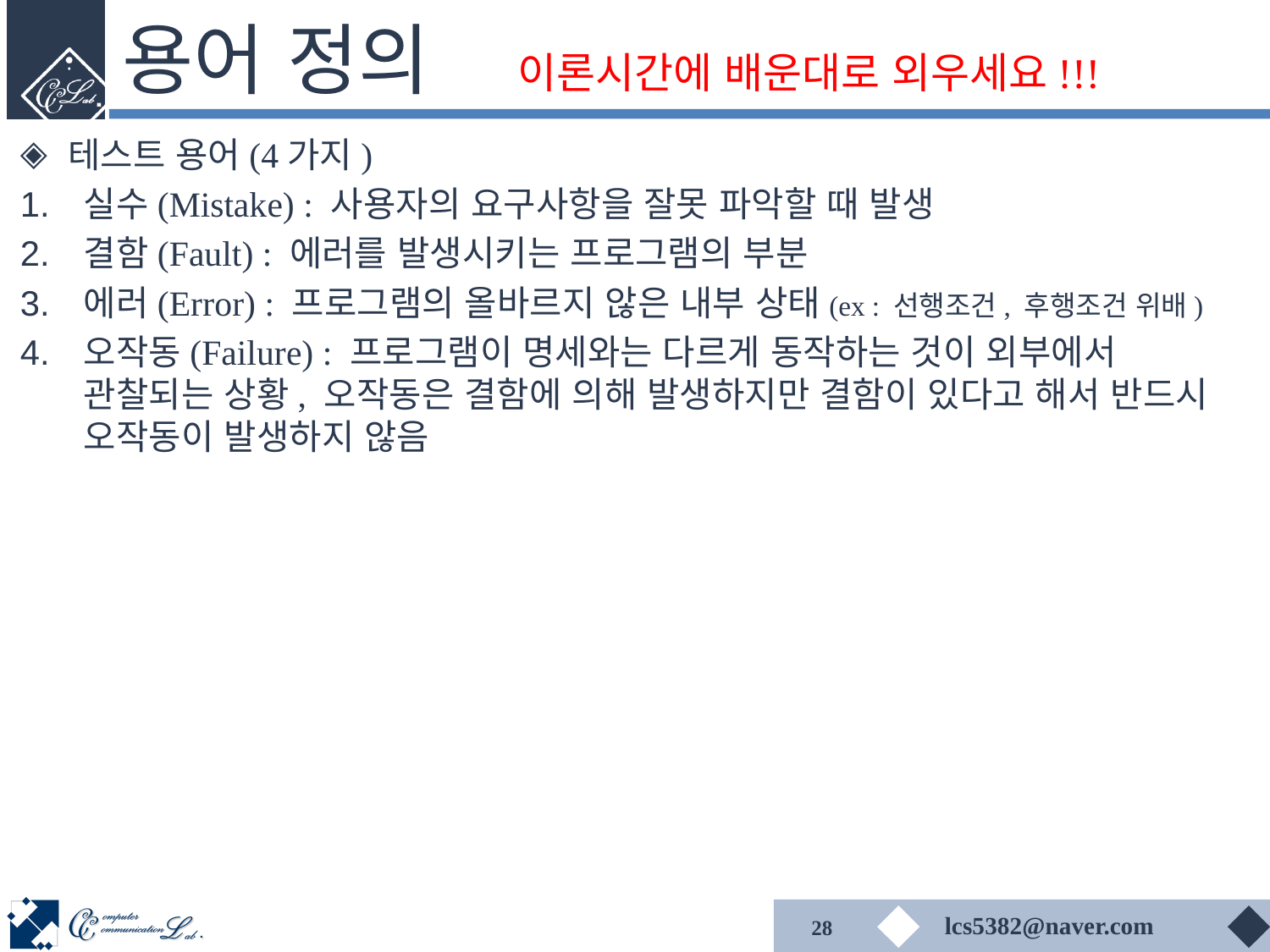

# 용어 정의    이론시간에 배운대로 외우세요!!!
테스트 용어(4가지)
실수(Mistake) : 사용자의 요구사항을 잘못 파악할 때 발생
결함(Fault) : 에러를 발생시키는 프로그램의 부분
에러(Error) : 프로그램의 올바르지 않은 내부 상태(ex : 선행조건, 후행조건 위배)
오작동(Failure) : 프로그램이 명세와는 다르게 동작하는 것이 외부에서 관찰되는 상황, 오작동은 결함에 의해 발생하지만 결함이 있다고 해서 반드시 오작동이 발생하지 않음